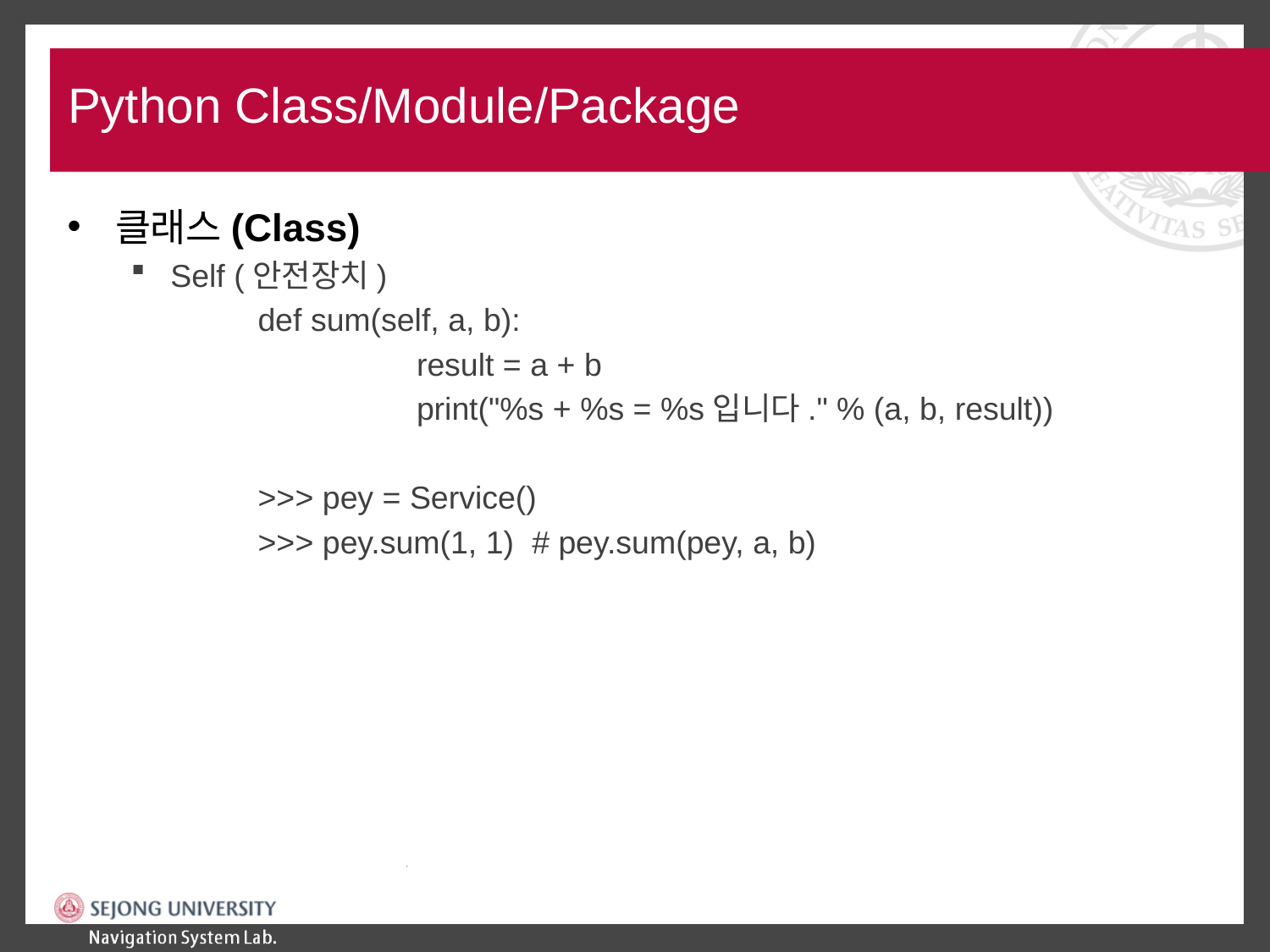

# Python Class/Module/Package
클래스(Class)
Self (안전장치)
def sum(self, a, b):
		result = a + b
		print("%s + %s = %s입니다." % (a, b, result))

>>> pey = Service()
>>> pey.sum(1, 1)  # pey.sum(pey, a, b)